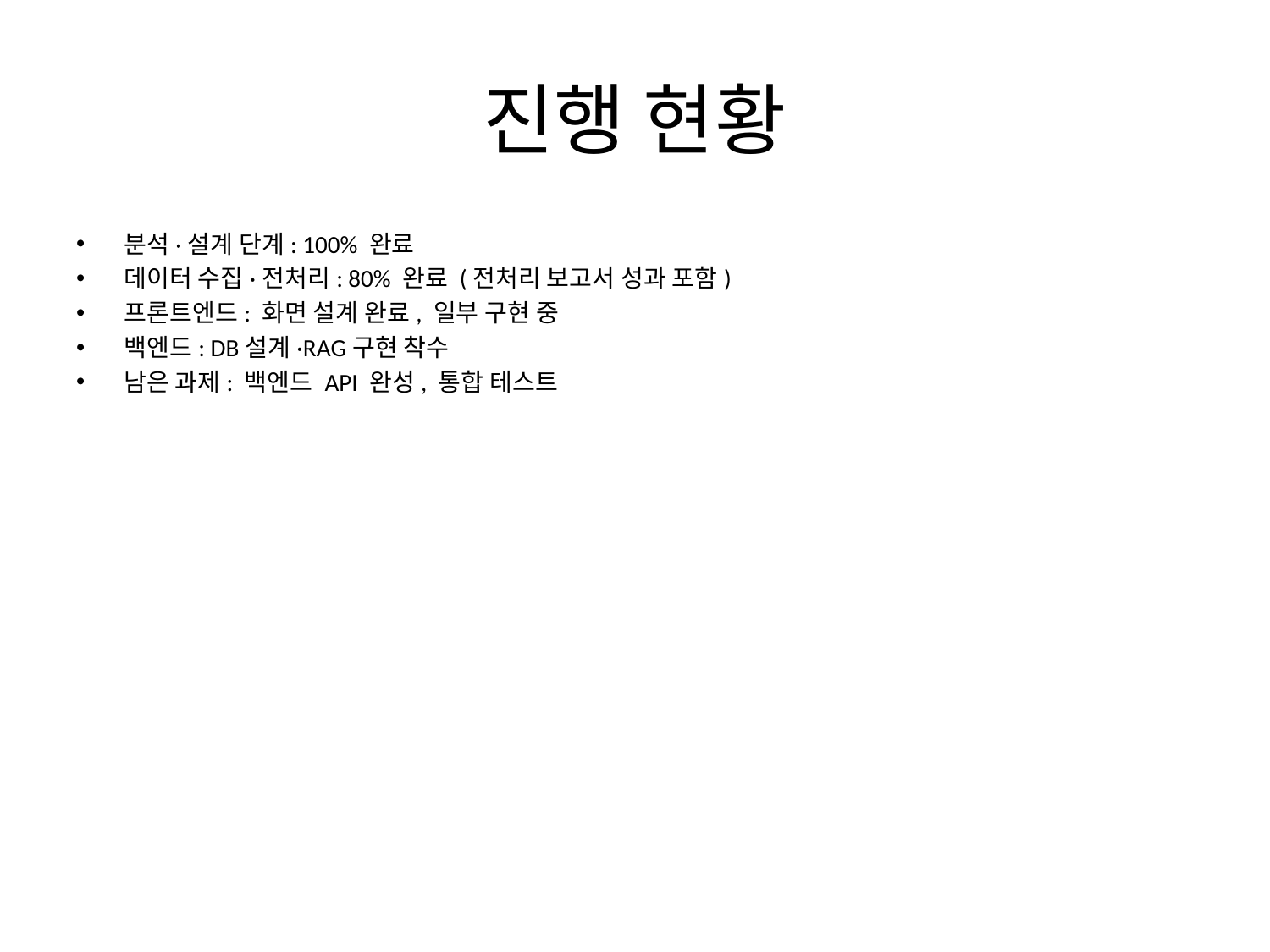

# 진행 현황
분석·설계 단계: 100% 완료
데이터 수집·전처리: 80% 완료 (전처리 보고서 성과 포함)
프론트엔드: 화면 설계 완료, 일부 구현 중
백엔드: DB설계·RAG구현 착수
남은 과제: 백엔드 API 완성, 통합 테스트